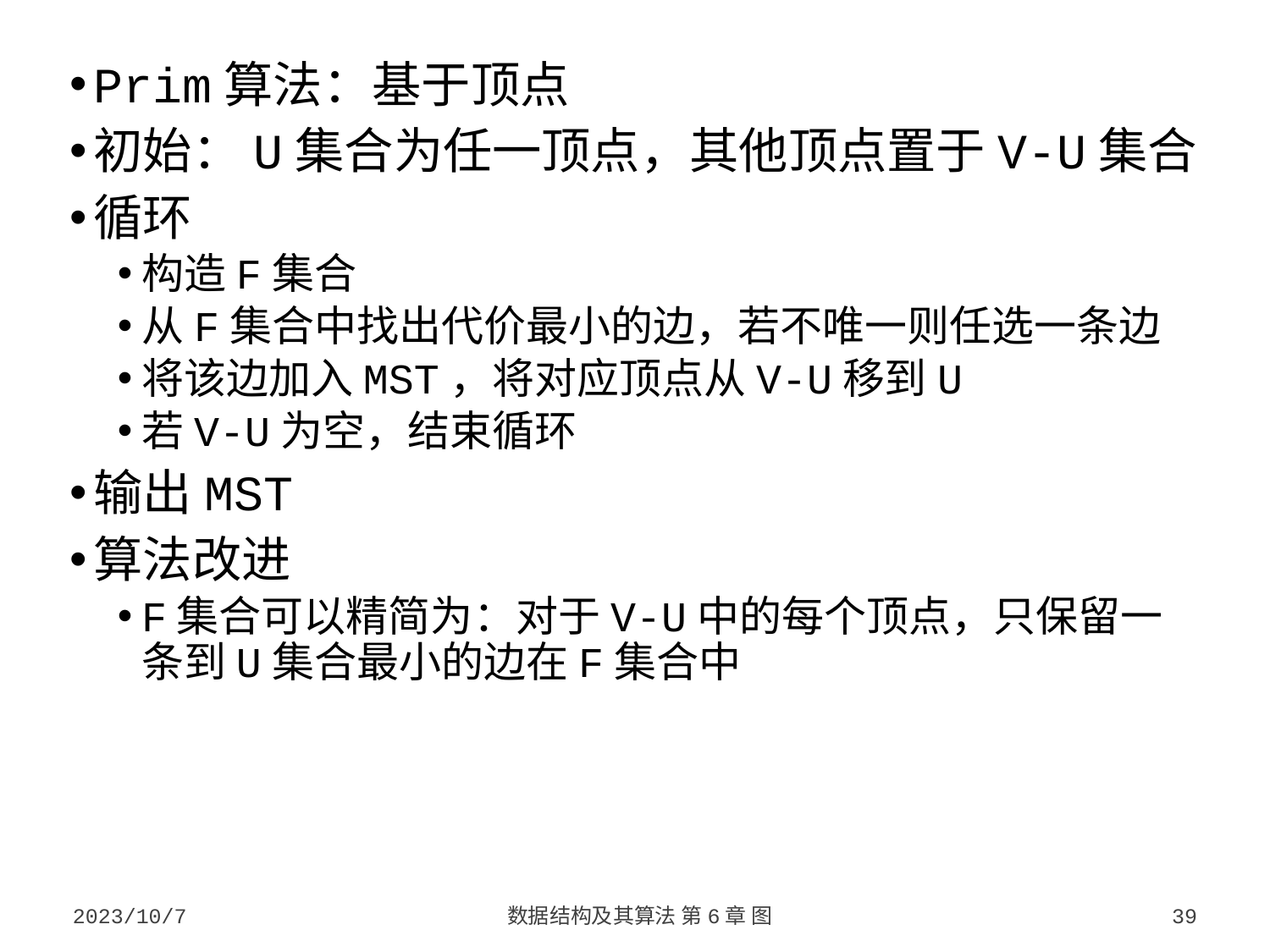

Prim算法：基于顶点
初始：U集合为任一顶点，其他顶点置于V-U集合
循环
构造F集合
从F集合中找出代价最小的边，若不唯一则任选一条边
将该边加入MST，将对应顶点从V-U移到U
若V-U为空，结束循环
输出MST
算法改进
F集合可以精简为：对于V-U中的每个顶点，只保留一条到U集合最小的边在F集合中
2023/10/7
数据结构及其算法 第6章 图
39